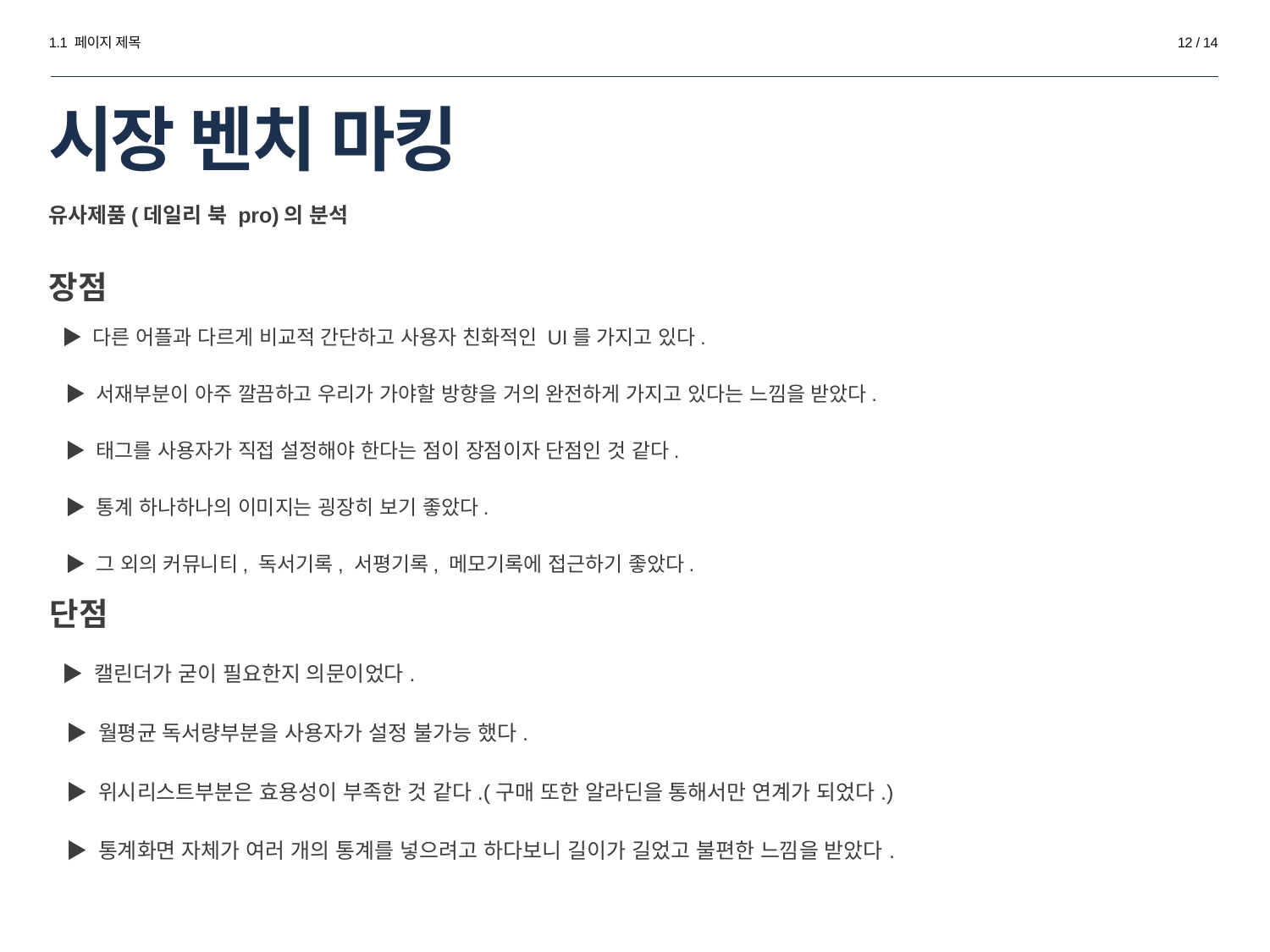

1.1 페이지 제목
12 / 14
# 시장 벤치 마킹
유사제품(데일리 북 pro)의 분석
장점
   ▶ 다른 어플과 다르게 비교적 간단하고 사용자 친화적인 UI를 가지고 있다.

   ▶ 서재부분이 아주 깔끔하고 우리가 가야할 방향을 거의 완전하게 가지고 있다는 느낌을 받았다.

   ▶ 태그를 사용자가 직접 설정해야 한다는 점이 장점이자 단점인 것 같다.

   ▶ 통계 하나하나의 이미지는 굉장히 보기 좋았다.

   ▶ 그 외의 커뮤니티, 독서기록, 서평기록, 메모기록에 접근하기 좋았다.

단점
   ▶ 캘린더가 굳이 필요한지 의문이었다.

   ▶ 월평균 독서량부분을 사용자가 설정 불가능 했다.

   ▶ 위시리스트부분은 효용성이 부족한 것 같다.(구매 또한 알라딘을 통해서만 연계가 되었다.)

   ▶ 통계화면 자체가 여러 개의 통계를 넣으려고 하다보니 길이가 길었고 불편한 느낌을 받았다.